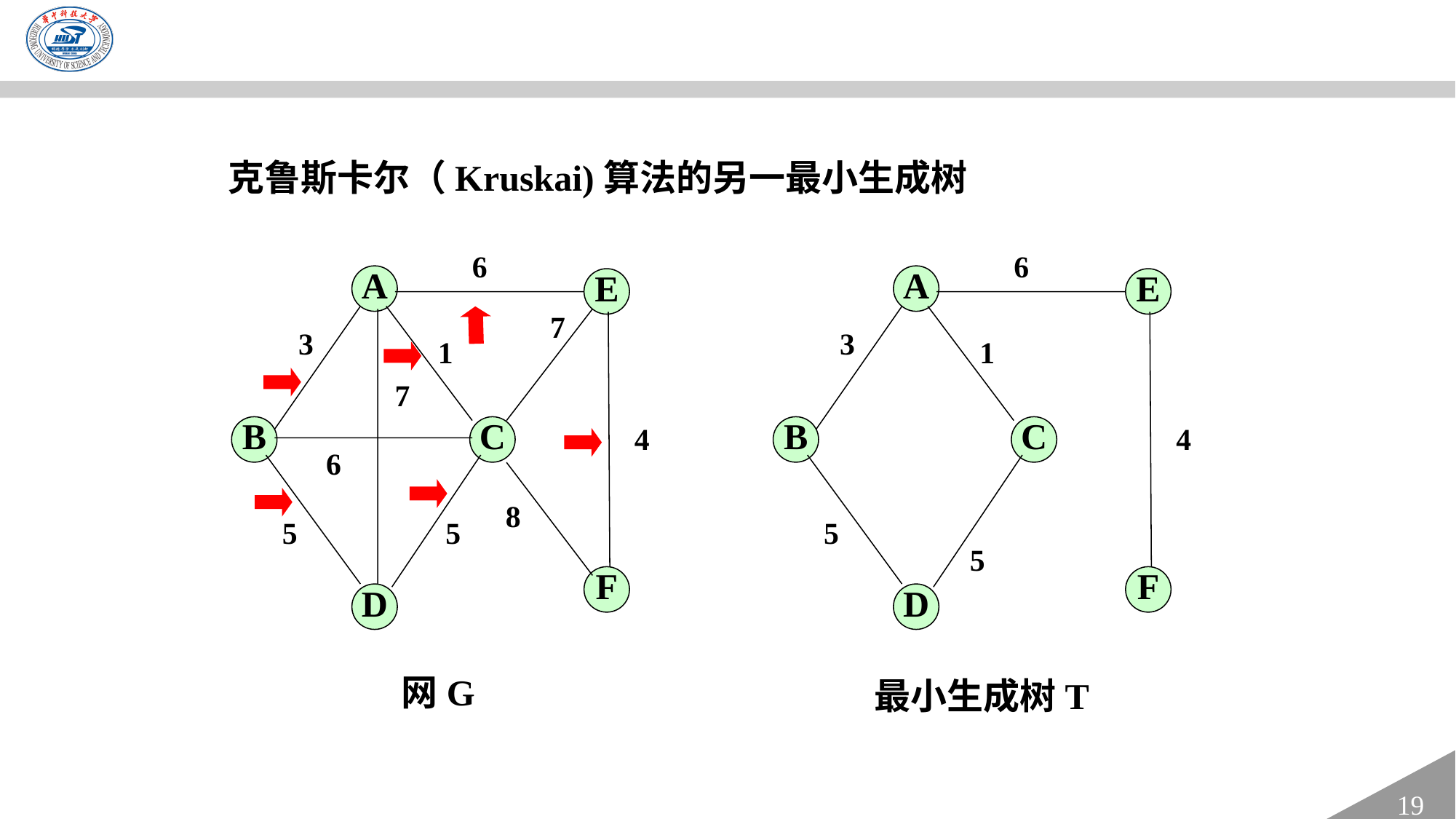

克鲁斯卡尔（Kruskai)算法的另一最小生成树
6
6
A
A
E
E

7
3
3

1
1

7
B
C
B
C

4
4

6

8
5
5
5
5
F
F
D
D
网G
最小生成树T